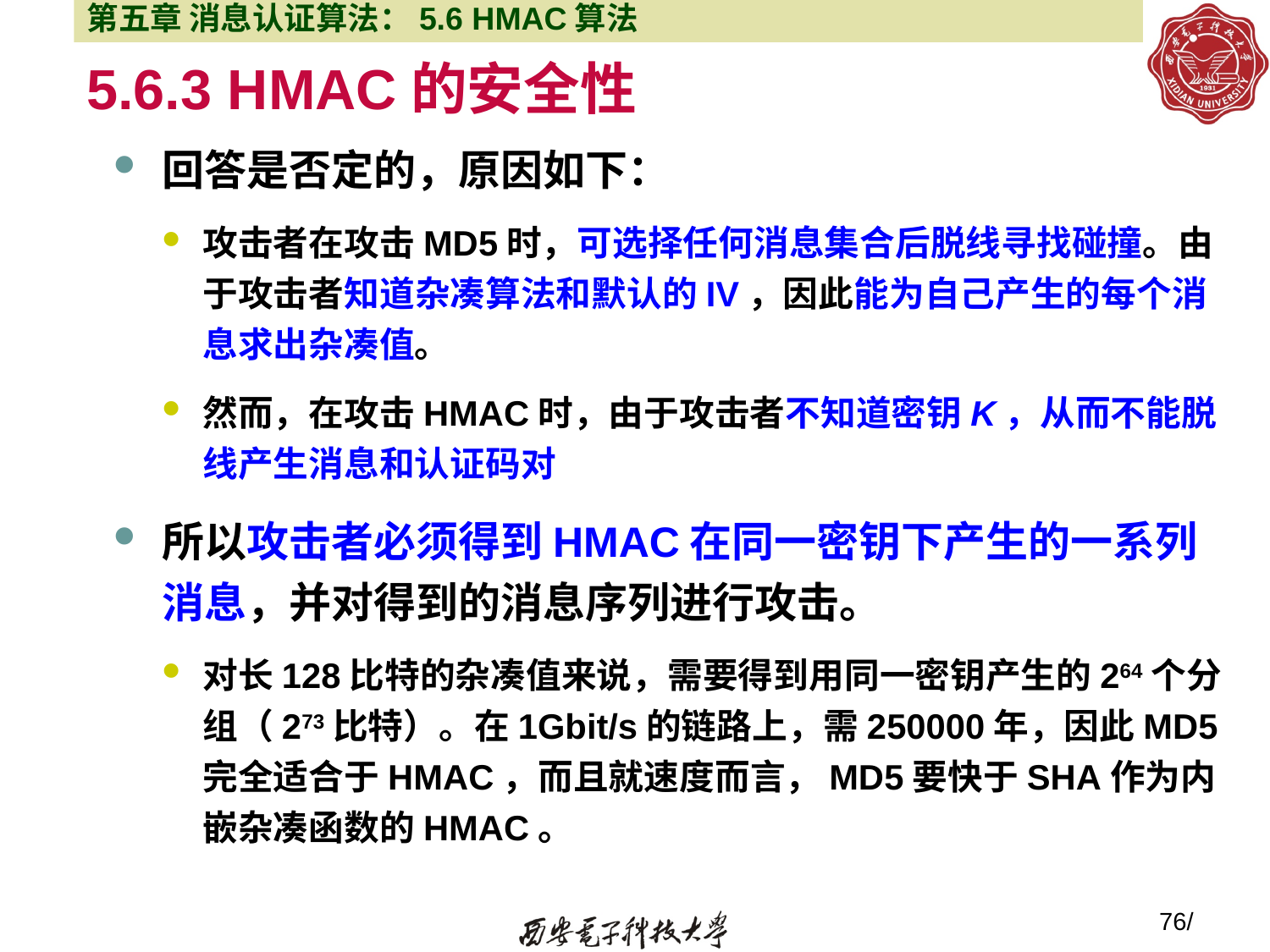

第五章 消息认证算法：5.6 HMAC算法
# 5.6.3 HMAC的安全性
回答是否定的，原因如下：
攻击者在攻击MD5时，可选择任何消息集合后脱线寻找碰撞。由于攻击者知道杂凑算法和默认的IV，因此能为自己产生的每个消息求出杂凑值。
然而，在攻击HMAC时，由于攻击者不知道密钥K，从而不能脱线产生消息和认证码对
所以攻击者必须得到HMAC在同一密钥下产生的一系列消息，并对得到的消息序列进行攻击。
对长128比特的杂凑值来说，需要得到用同一密钥产生的264个分组（273比特）。在1Gbit/s的链路上，需250000年，因此MD5完全适合于HMAC，而且就速度而言，MD5要快于SHA作为内嵌杂凑函数的HMAC。
76/